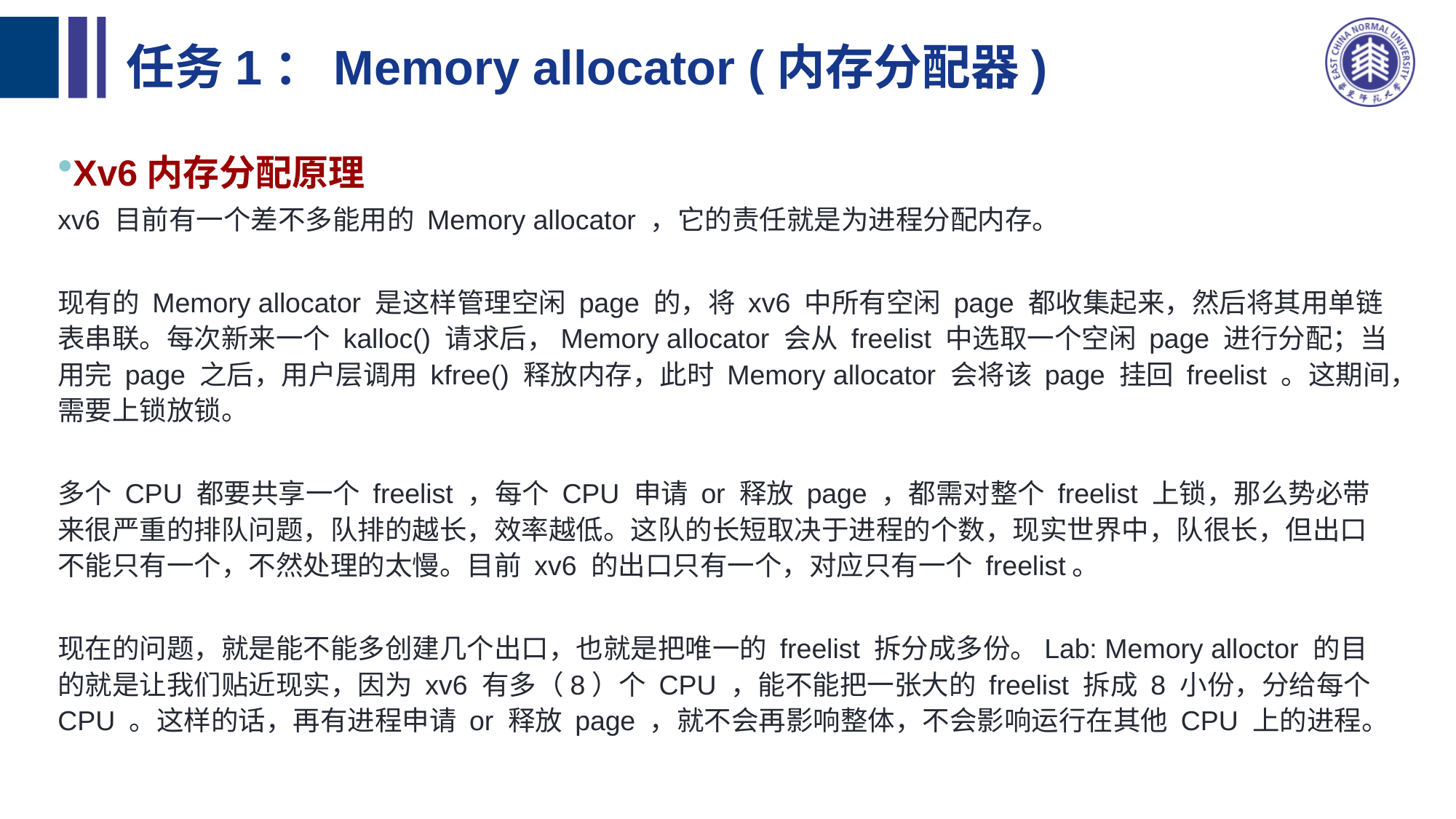

# 任务1：Memory allocator (内存分配器)
Xv6内存分配原理
xv6 目前有一个差不多能用的 Memory allocator ，它的责任就是为进程分配内存。

现有的 Memory allocator 是这样管理空闲 page 的，将 xv6 中所有空闲 page 都收集起来，然后将其用单链表串联。每次新来一个 kalloc() 请求后，Memory allocator 会从 freelist 中选取一个空闲 page 进行分配；当用完 page 之后，用户层调用 kfree() 释放内存，此时 Memory allocator 会将该 page 挂回 freelist 。这期间，需要上锁放锁。

多个 CPU 都要共享一个 freelist ，每个 CPU 申请 or 释放 page ，都需对整个 freelist 上锁，那么势必带来很严重的排队问题，队排的越长，效率越低。这队的长短取决于进程的个数，现实世界中，队很长，但出口不能只有一个，不然处理的太慢。目前 xv6 的出口只有一个，对应只有一个 freelist。

现在的问题，就是能不能多创建几个出口，也就是把唯一的 freelist 拆分成多份。Lab: Memory alloctor 的目的就是让我们贴近现实，因为 xv6 有多（8）个 CPU ，能不能把一张大的 freelist 拆成 8 小份，分给每个 CPU 。这样的话，再有进程申请 or 释放 page ，就不会再影响整体，不会影响运行在其他 CPU 上的进程。